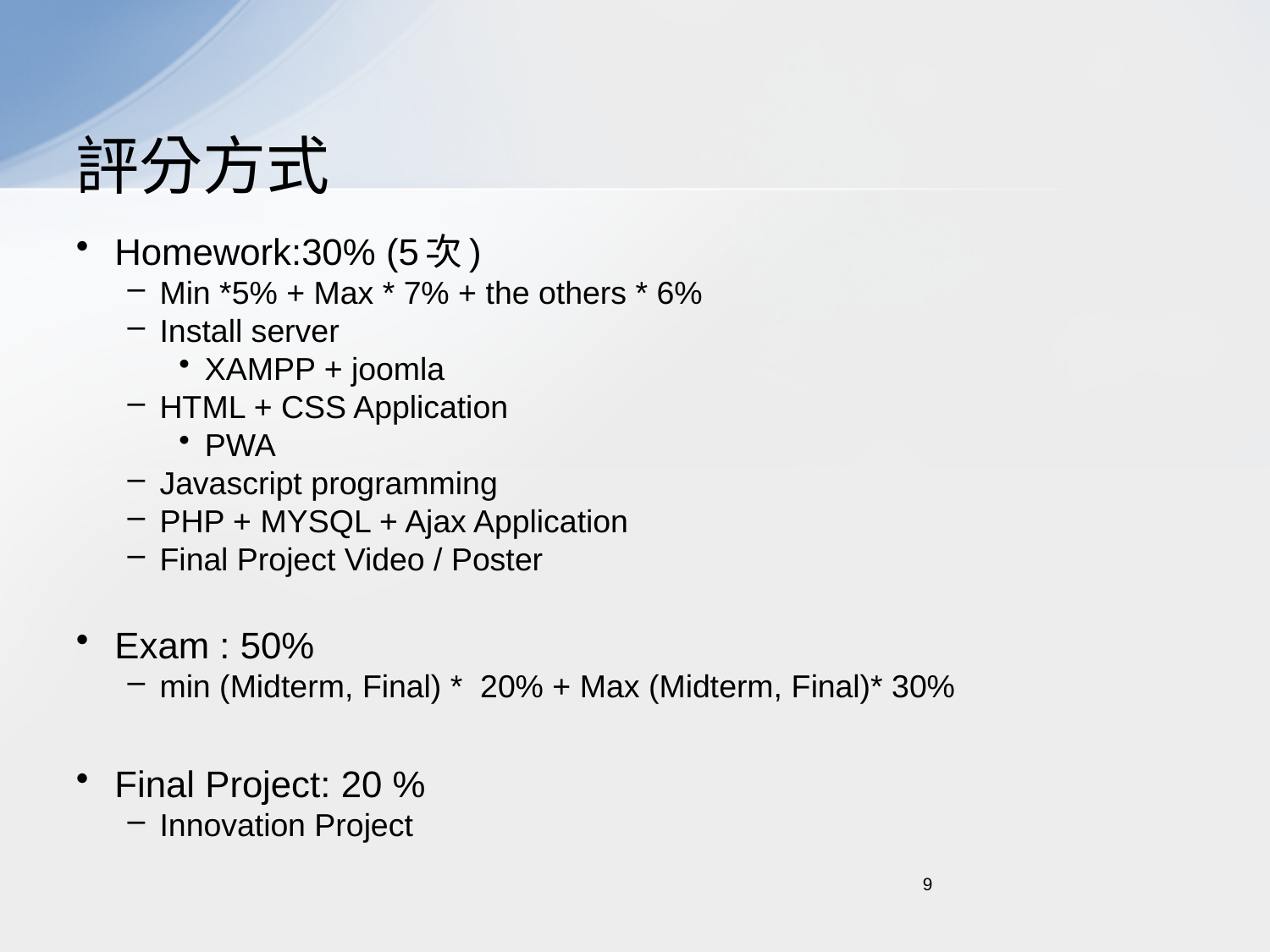

# 評分方式
Homework:30% (5次)
Min *5% + Max * 7% + the others * 6%
Install server
XAMPP + joomla
HTML + CSS Application
PWA
Javascript programming
PHP + MYSQL + Ajax Application
Final Project Video / Poster

Exam : 50%
min (Midterm, Final) *  20% + Max (Midterm, Final)* 30%

Final Project: 20 %
Innovation Project
9